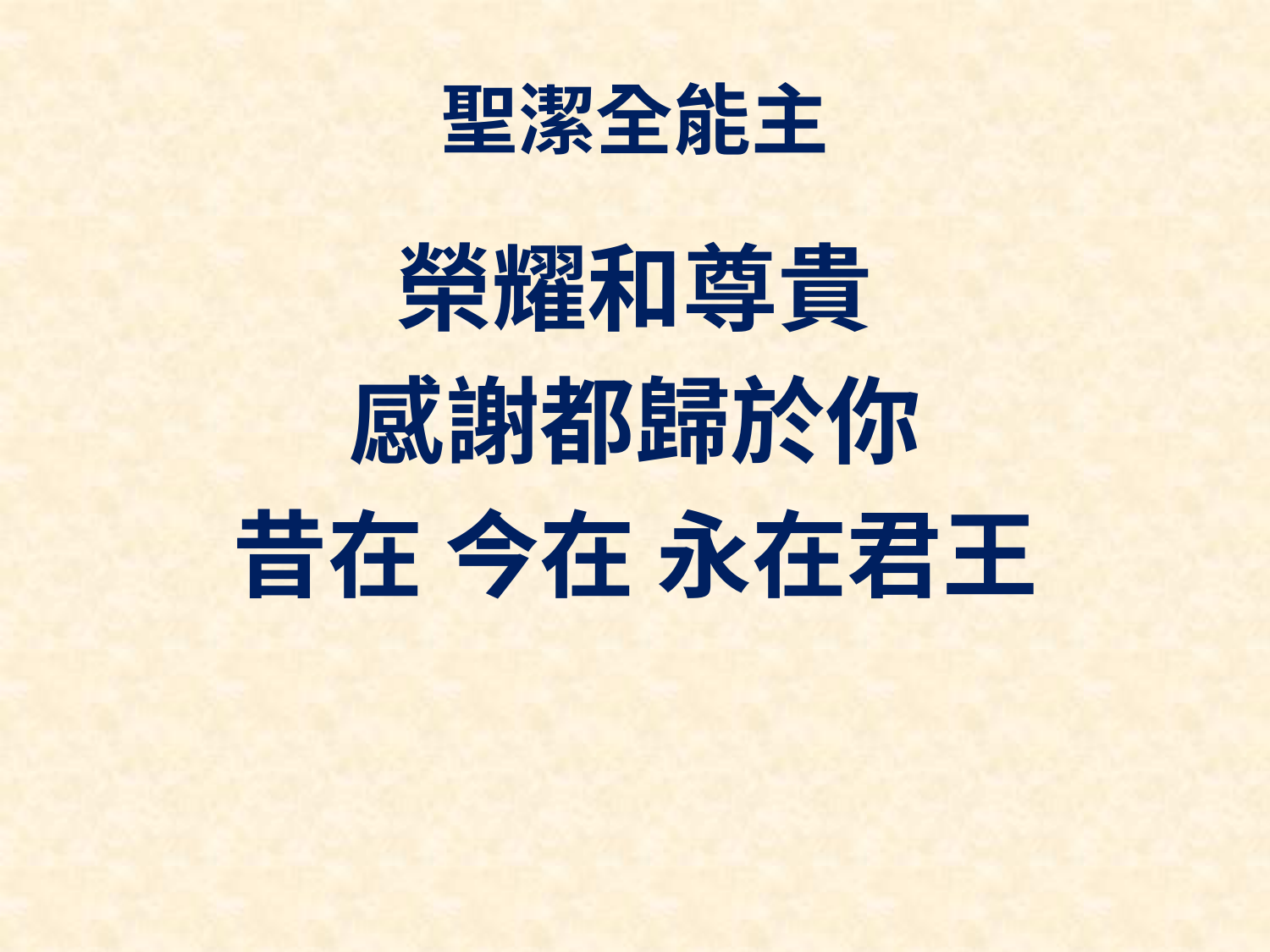

# 聖潔全能主
榮耀和尊貴
感謝都歸於你
昔在 今在 永在君王